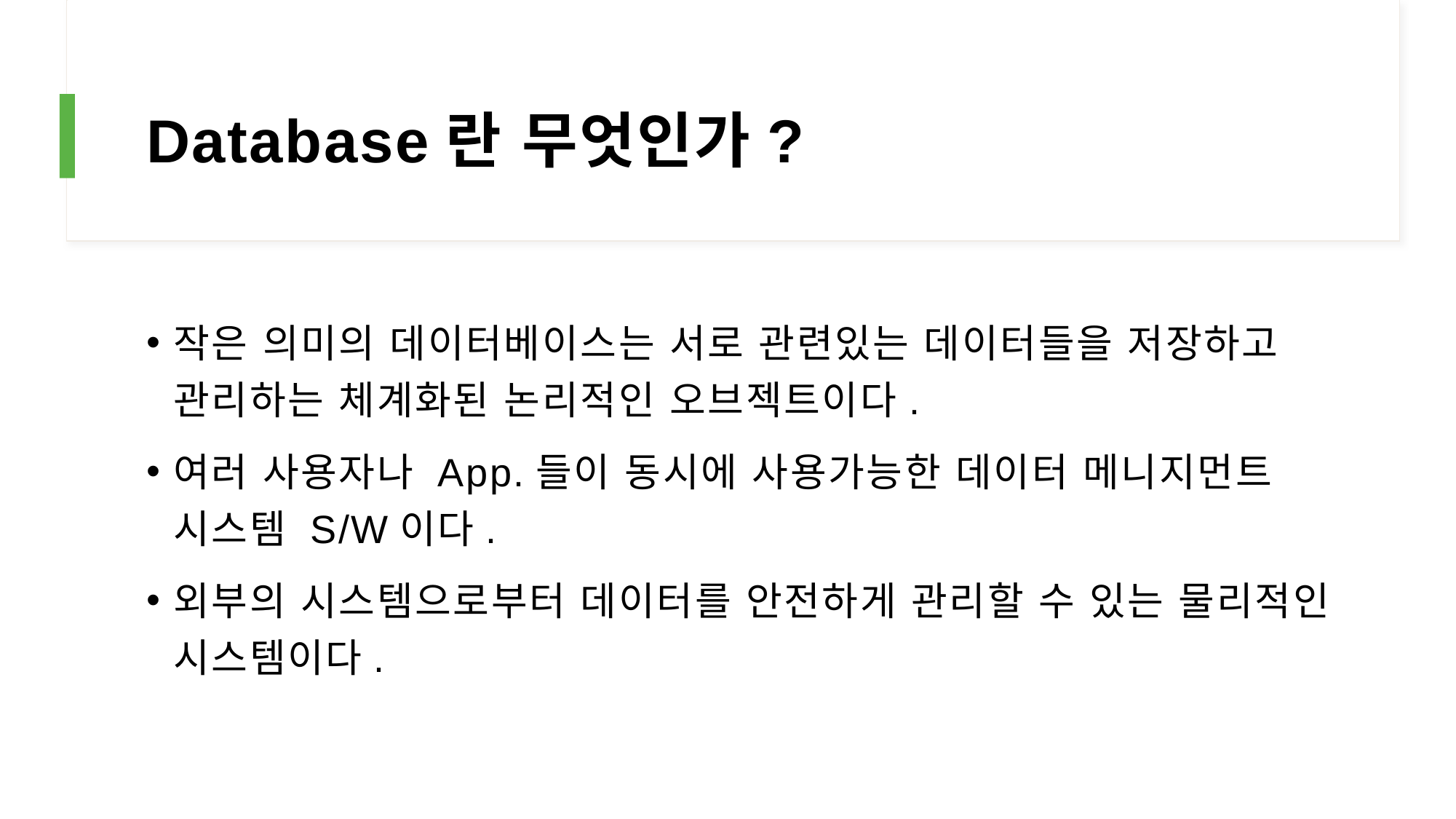

# Database란 무엇인가?
작은 의미의 데이터베이스는 서로 관련있는 데이터들을 저장하고 관리하는 체계화된 논리적인 오브젝트이다.
여러 사용자나 App.들이 동시에 사용가능한 데이터 메니지먼트 시스템 S/W이다.
외부의 시스템으로부터 데이터를 안전하게 관리할 수 있는 물리적인 시스템이다.